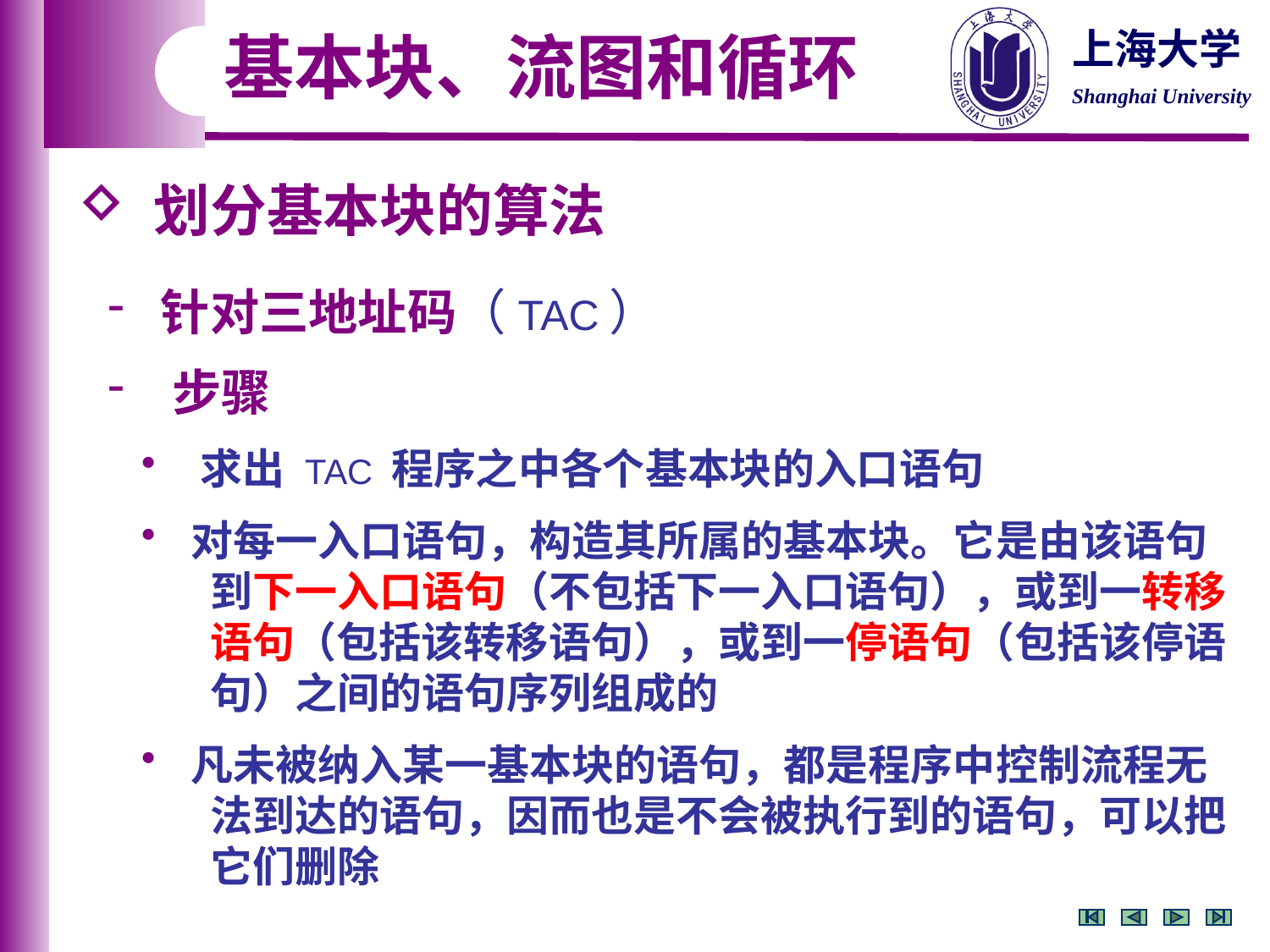

基本块、流图和循环
 划分基本块的算法
 针对三地址码（TAC）

  步骤

  求出 TAC 程序之中各个基本块的入口语句

 对每一入口语句，构造其所属的基本块。它是由该语句
   到下一入口语句（不包括下一入口语句），或到一转移
   语句（包括该转移语句），或到一停语句（包括该停语
   句）之间的语句序列组成的

 凡未被纳入某一基本块的语句，都是程序中控制流程无
   法到达的语句，因而也是不会被执行到的语句，可以把
   它们删除